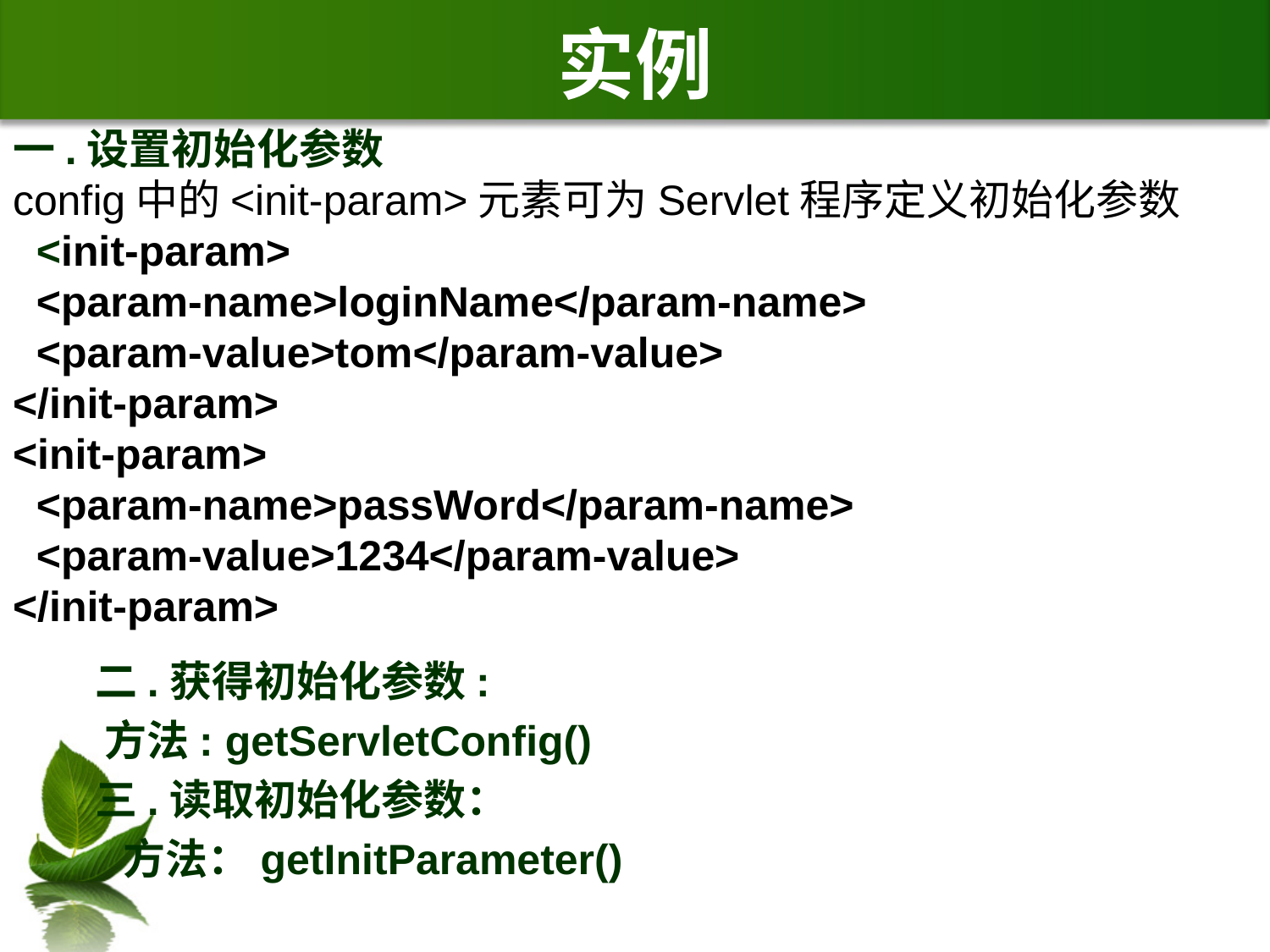

# 实例
一.设置初始化参数
config中的<init-param>元素可为Servlet程序定义初始化参数
  <init-param>
  <param-name>loginName</param-name>
  <param-value>tom</param-value>
</init-param>
<init-param>
  <param-name>passWord</param-name>
  <param-value>1234</param-value>
</init-param>
     二.获得初始化参数:
      方法: getServletConfig()
     三.读取初始化参数：
        方法：getInitParameter()